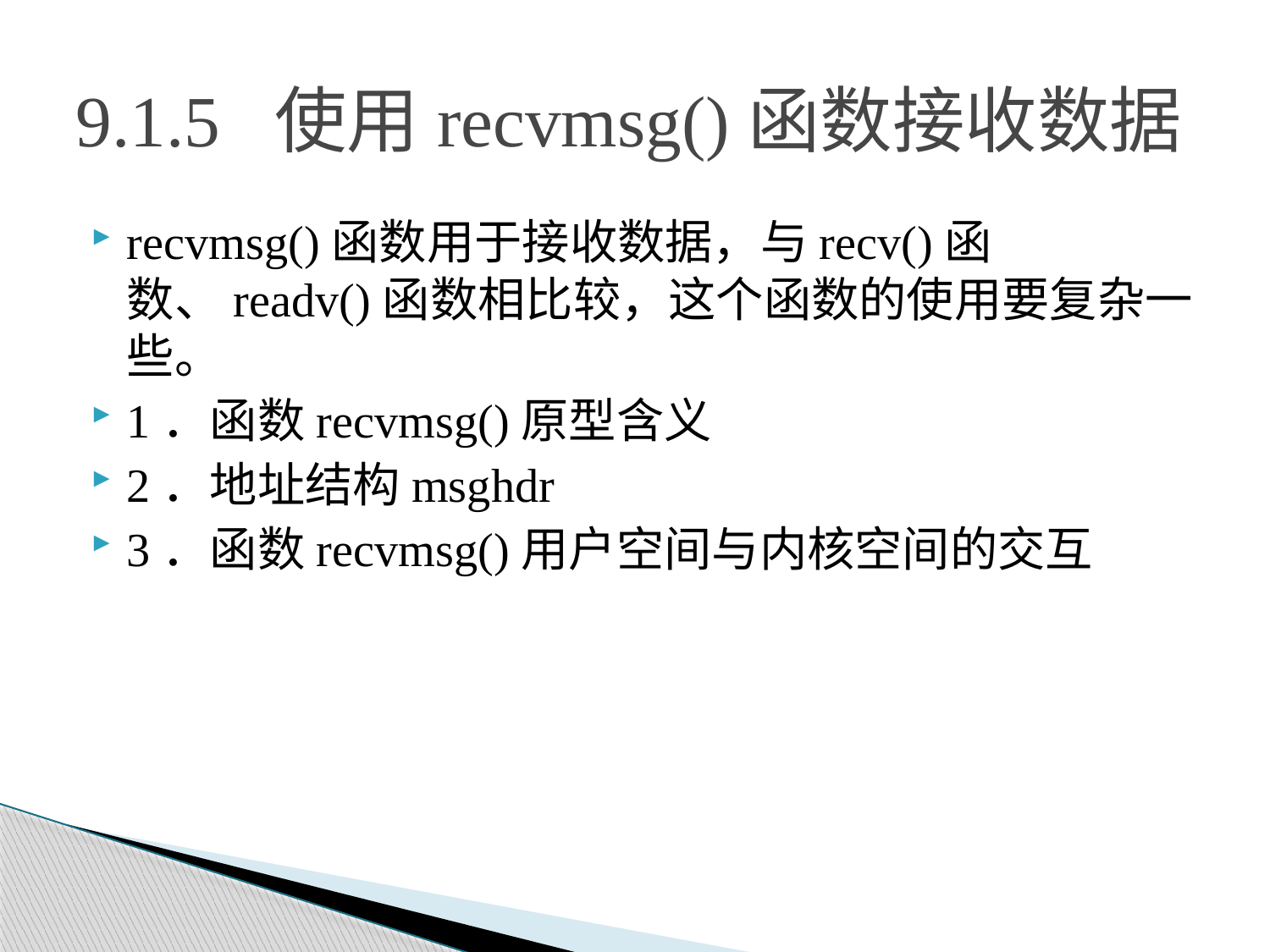

# 9.1.5  使用recvmsg()函数接收数据
recvmsg()函数用于接收数据，与recv()函数、readv()函数相比较，这个函数的使用要复杂一些。
1．函数recvmsg()原型含义
2．地址结构msghdr
3．函数recvmsg()用户空间与内核空间的交互